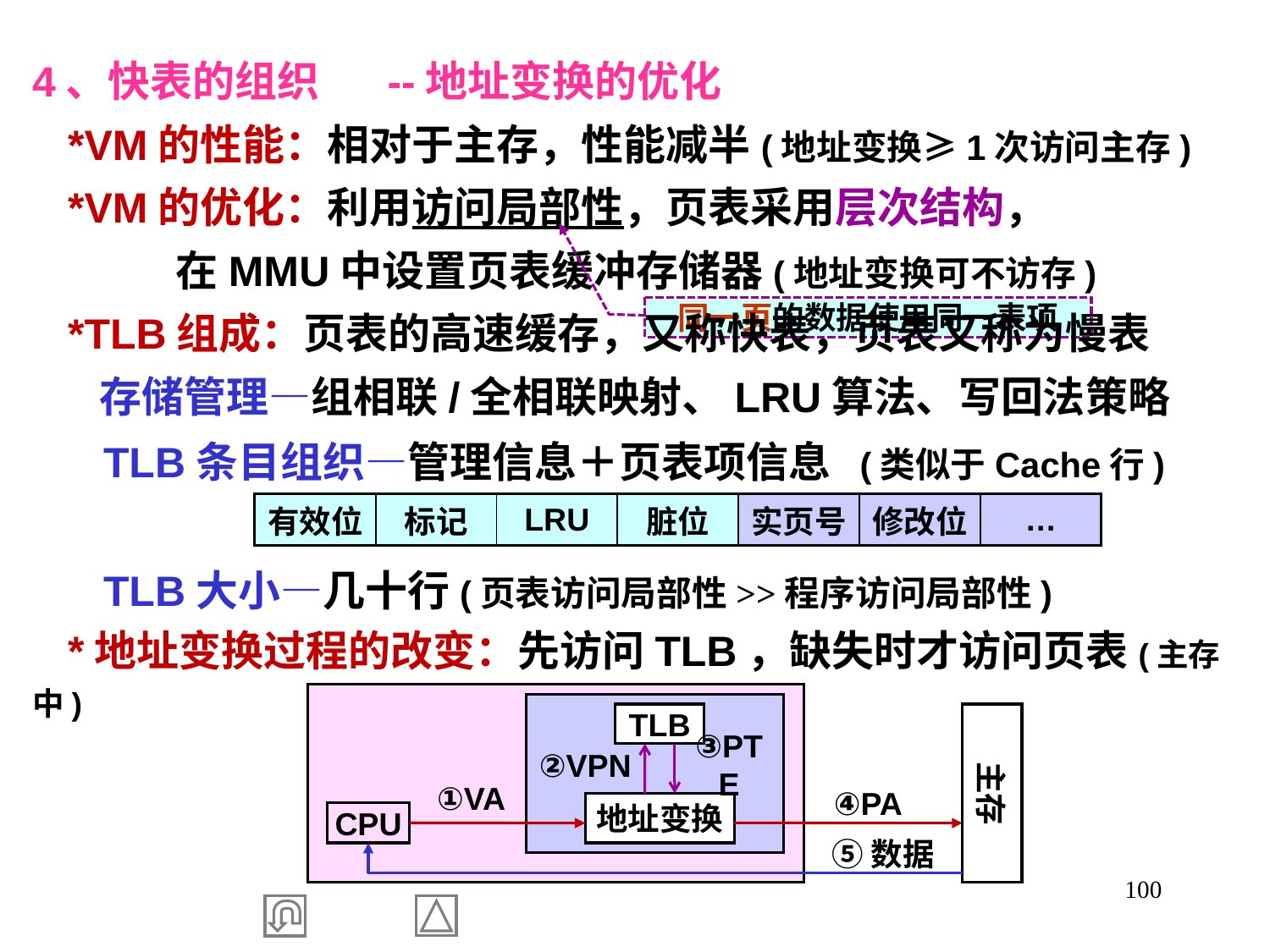

4、快表的组织      --地址变换的优化
   *VM的性能：相对于主存，性能减半(地址变换≥1次访问主存)
   *VM的优化：利用访问局部性，页表采用层次结构，
              在MMU中设置页表缓冲存储器(地址变换可不访存)
   *TLB组成：页表的高速缓存，又称快表，页表又称为慢表
      存储管理—组相联/全相联映射、LRU算法、写回法策略
同一页的数据使用同一表项
      TLB条目组织—管理信息＋页表项信息  (类似于Cache行)
| 有效位 | 标记 | LRU | 脏位 | 实页号 | 修改位 | … |
| --- | --- | --- | --- | --- | --- | --- |
      TLB大小—几十行(页表访问局部性>>程序访问局部性)
   *地址变换过程的改变：先访问TLB，缺失时才访问页表(主存中)

TLB
主存
③PTE
②VPN
①VA
④PA
地址变换
CPU
⑤数据
100